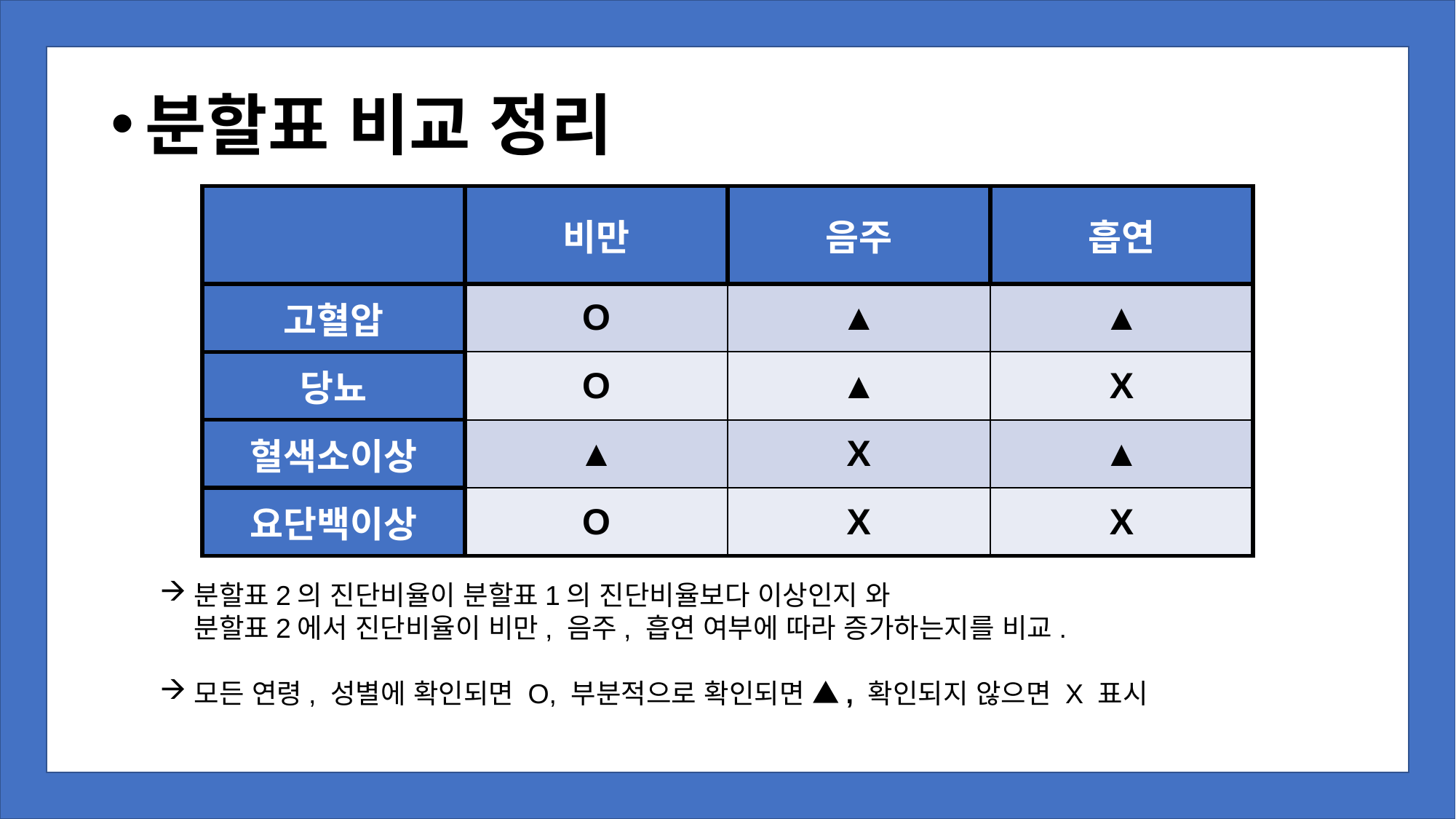

분할표 비교 정리
|  | 비만 | 음주 | 흡연 |
| --- | --- | --- | --- |
| 고혈압 | O | ▲ | ▲ |
| 당뇨 | O | ▲ | X |
| 혈색소이상 | ▲ | X | ▲ |
| 요단백이상 | O | X | X |
분할표2의 진단비율이 분할표1의 진단비율보다 이상인지 와
분할표2에서 진단비율이 비만, 음주, 흡연 여부에 따라 증가하는지를 비교.
모든 연령, 성별에 확인되면 O, 부분적으로 확인되면 ▲, 확인되지 않으면 X 표시